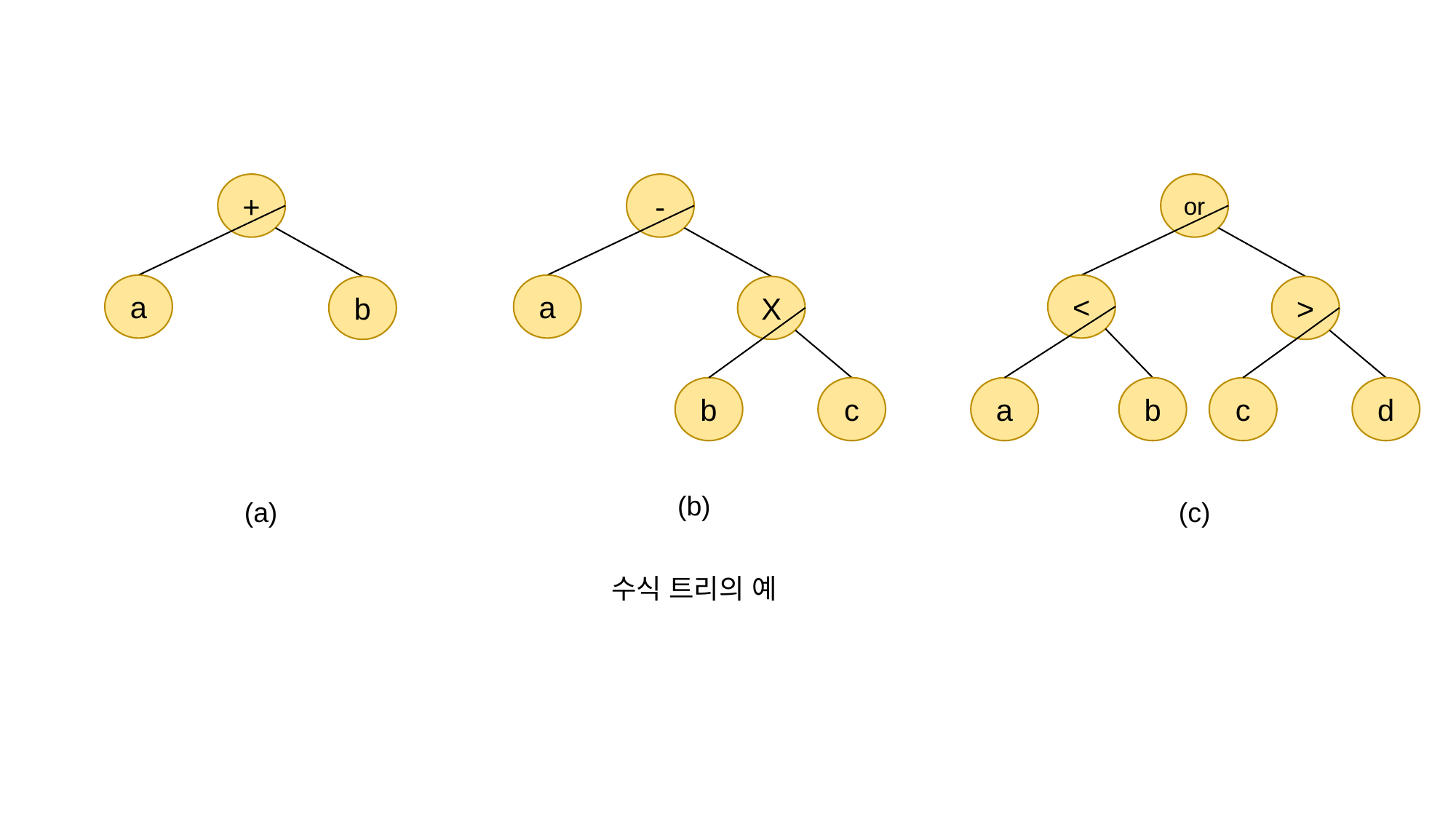

+
-
or
a
a
<
b
X
>
b
c
a
b
c
d
(b)
(a)
(c)
수식 트리의 예